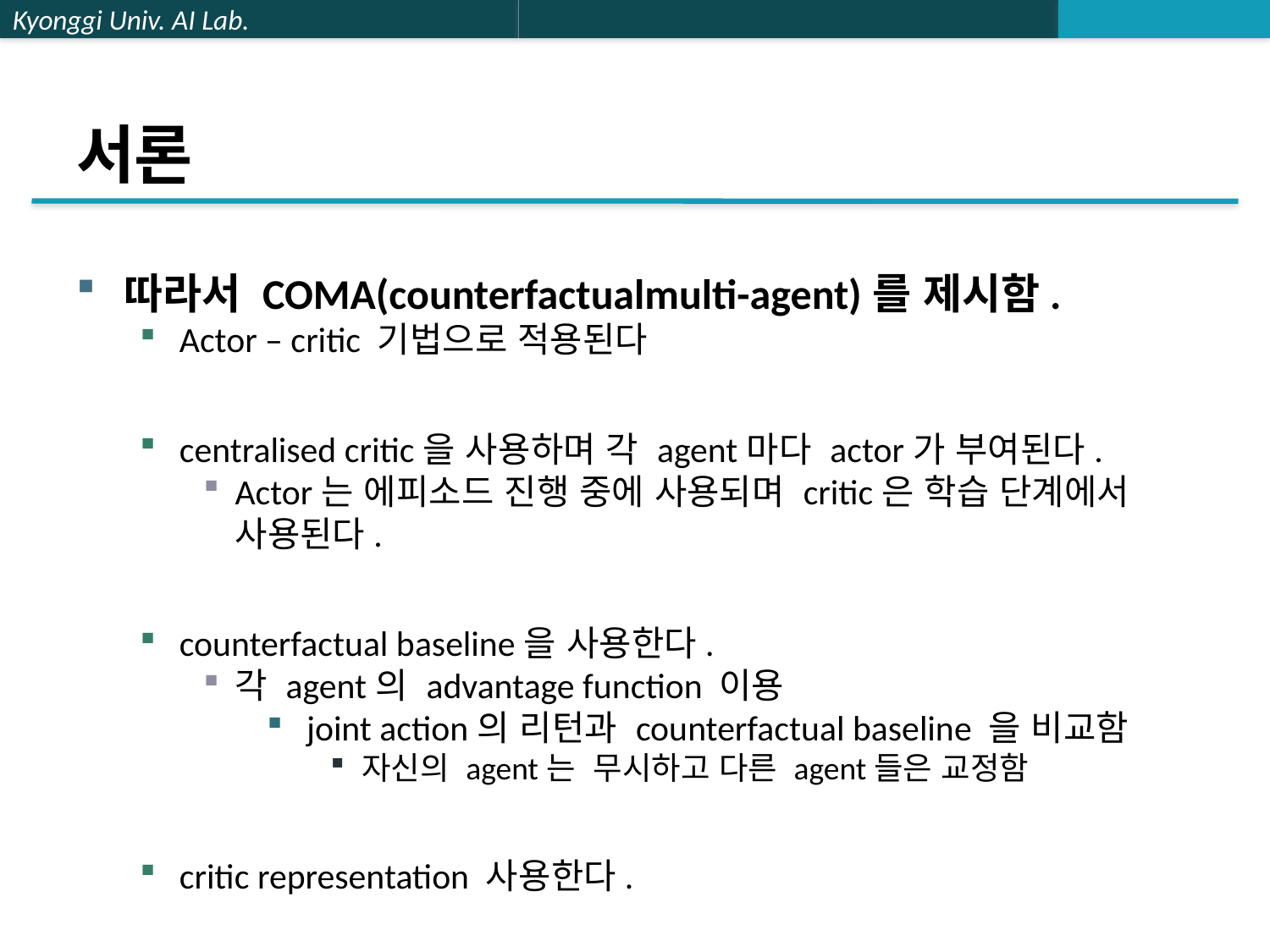

# 서론

따라서 COMA(counterfactualmulti-agent)를 제시함.
Actor – critic 기법으로 적용된다

centralised critic을 사용하며 각 agent마다 actor가 부여된다.
Actor는 에피소드 진행 중에 사용되며 critic은 학습 단계에서 사용된다.

counterfactual baseline을 사용한다.
각 agent의 advantage function 이용
 joint action의 리턴과 counterfactual baseline 을 비교함
자신의 agent는  무시하고 다른 agent들은 교정함

critic representation 사용한다.